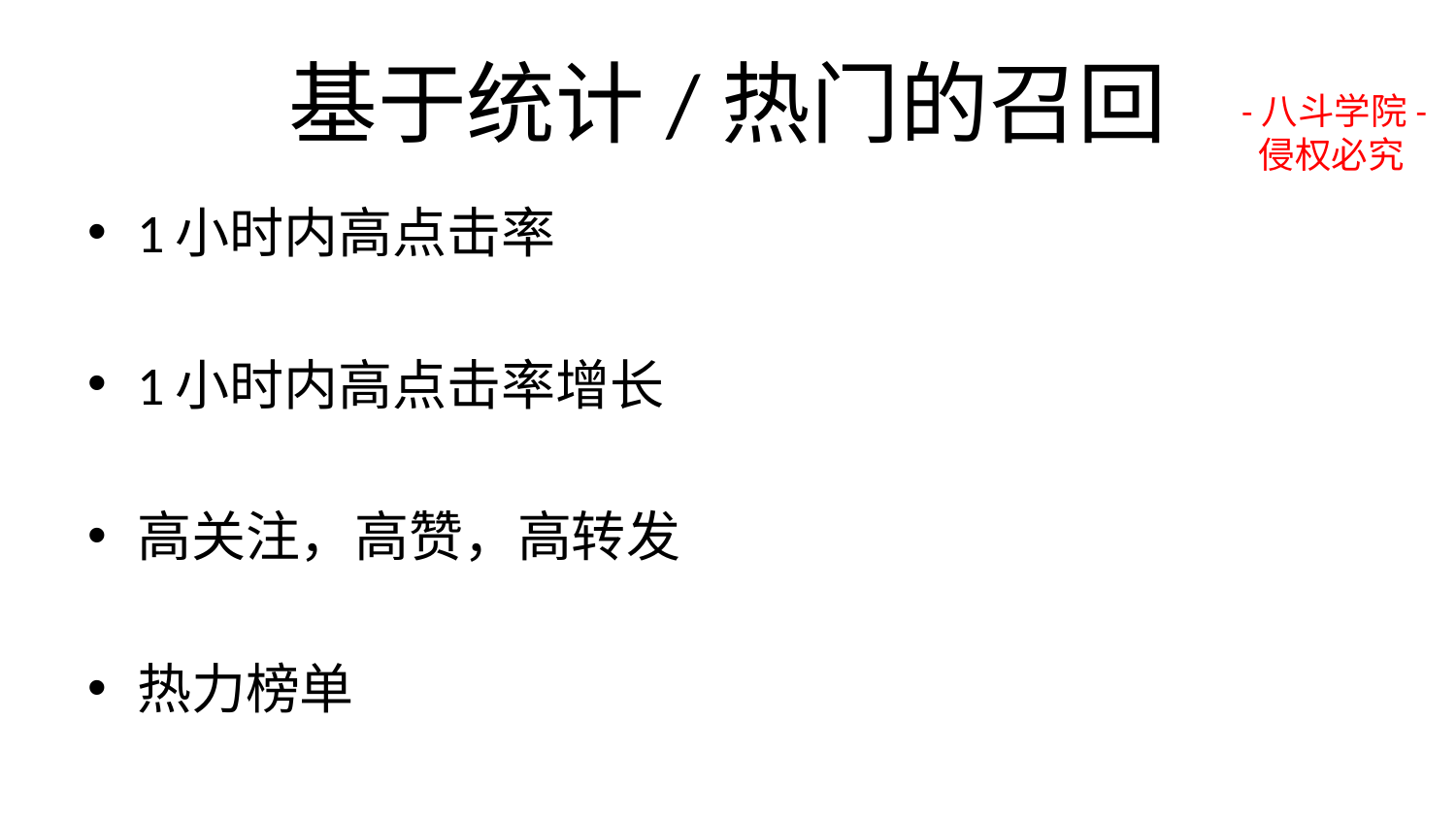

# 基于统计/热门的召回
-八斗学院-
 侵权必究
1小时内高点击率

1小时内高点击率增长

高关注，高赞，高转发

热力榜单